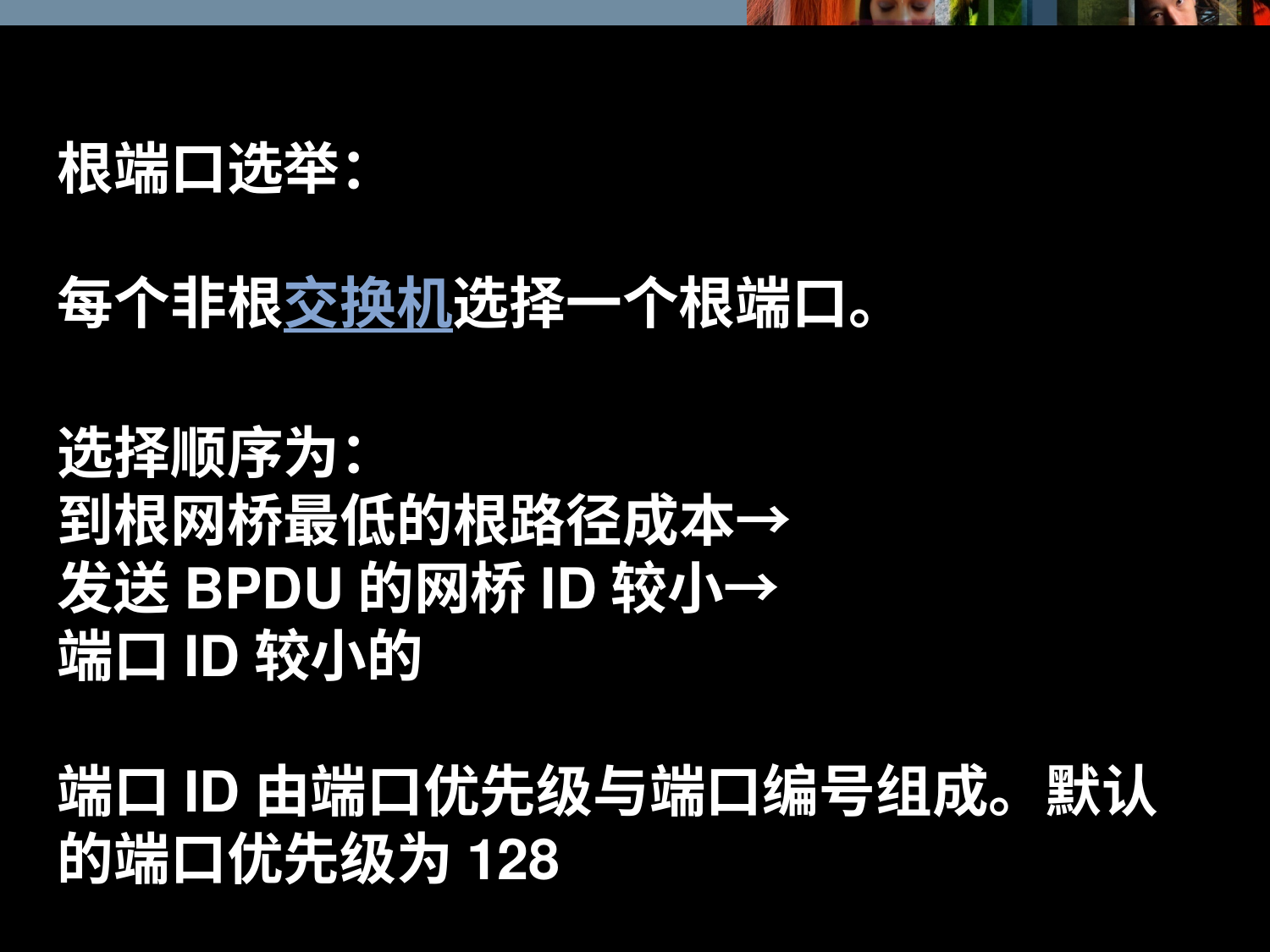

根端口选举：

每个非根交换机选择一个根端口。

选择顺序为：
到根网桥最低的根路径成本→
发送BPDU的网桥ID较小→
端口ID较小的

端口ID由端口优先级与端口编号组成。默认的端口优先级为128